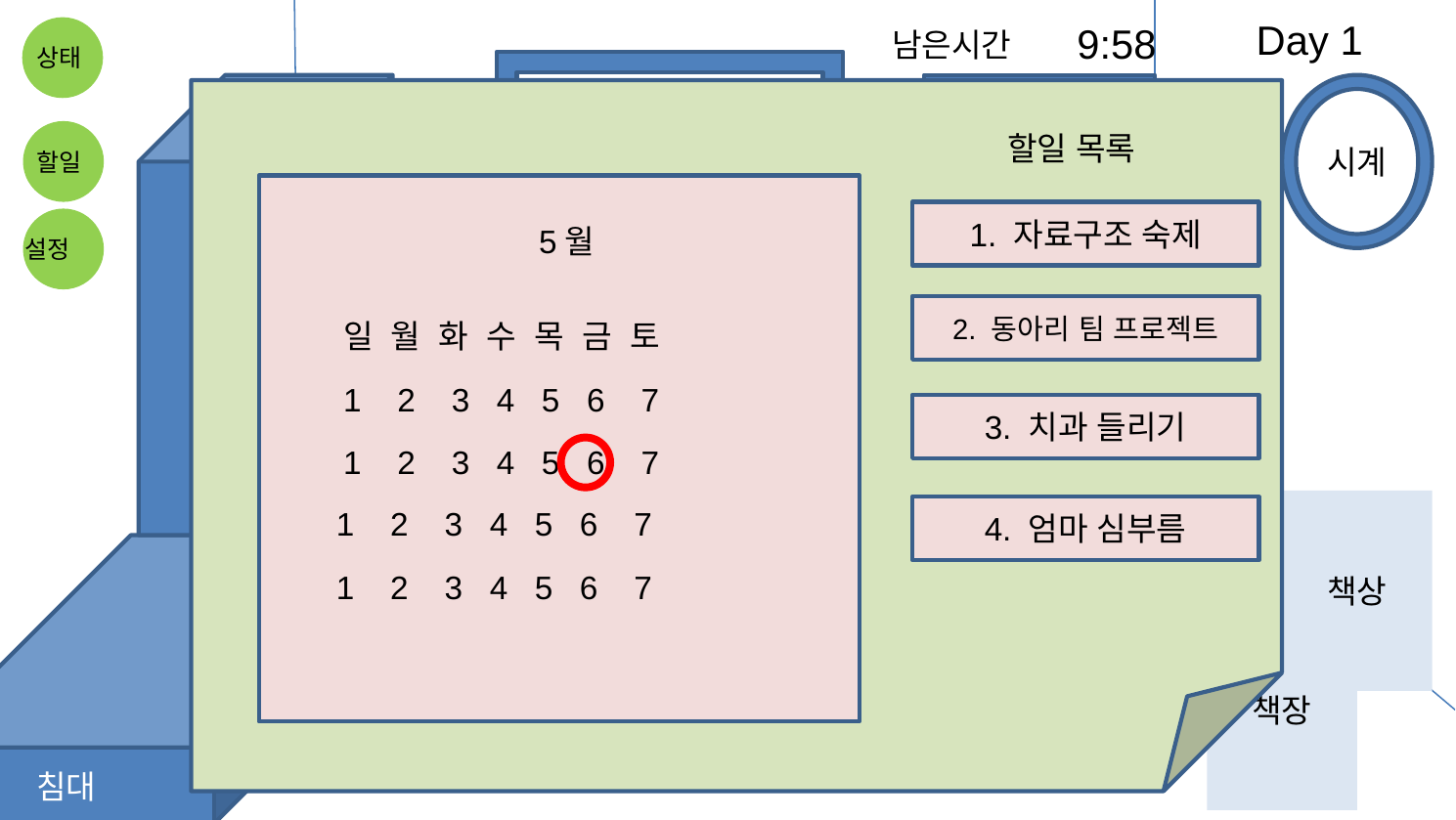

Day 1
9:58

남은시간
상태
창문
옷장
문
시계

할일 목록
할일

엄마
1. 자료구조 숙제

5월
설정
쓰레기통
2. 동아리 팀 프로젝트
씽크대 및 조리시설
일  월  화  수  목  금  토
1    2    3   4   5   6    7
3. 치과 들리기
1    2    3   4   5   6    7

책상
1    2    3   4   5   6    7
4. 엄마 심부름
강아지
침대
1    2    3   4   5   6    7
탁자
책장